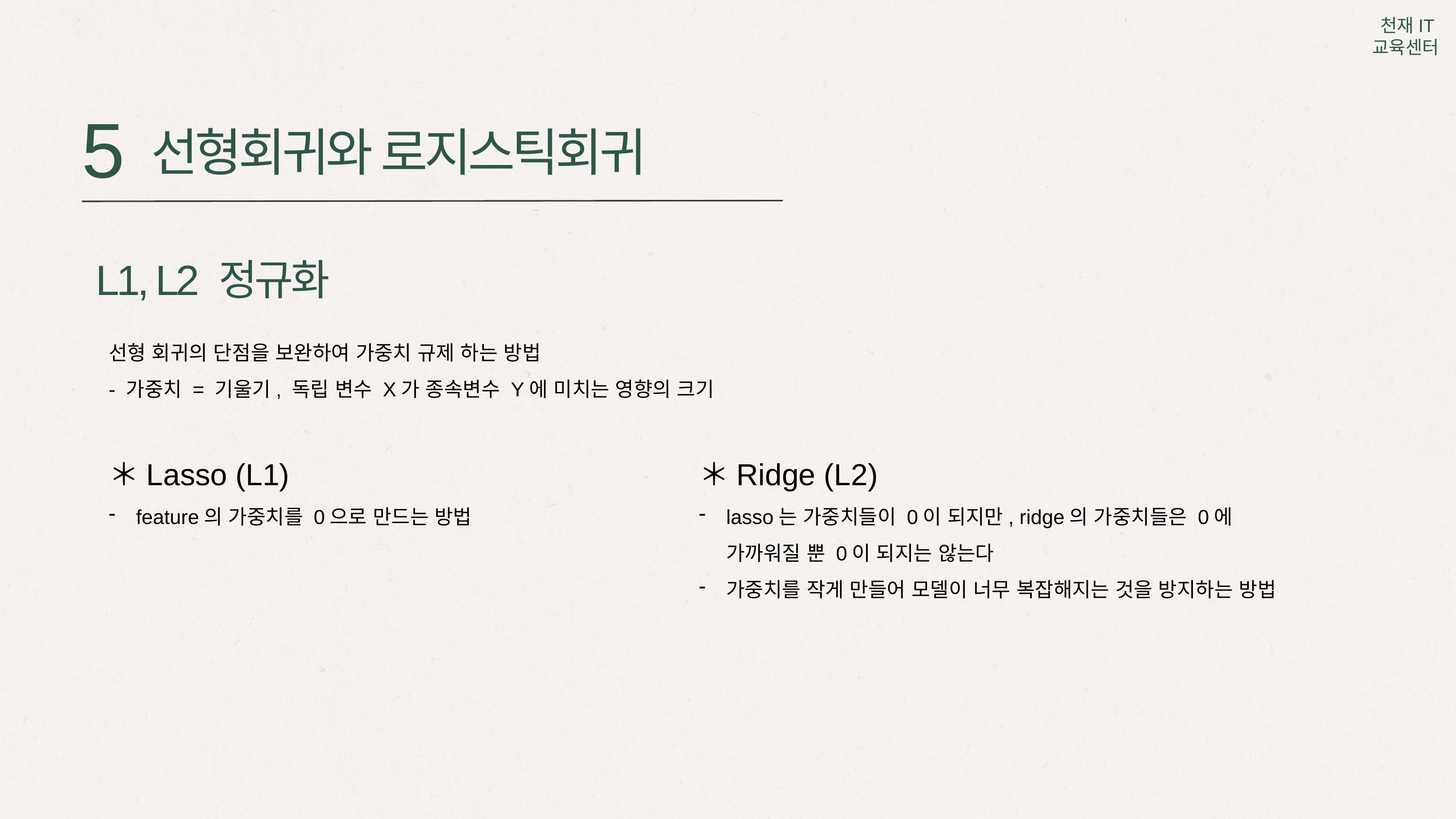

5
선형회귀와 로지스틱회귀

L1, L2 정규화
선형 회귀의 단점을 보완하여 가중치 규제 하는 방법
- 가중치 = 기울기, 독립 변수 X가 종속변수 Y에 미치는 영향의 크기
＊Lasso (L1)
feature의 가중치를 0으로 만드는 방법
＊Ridge (L2)
lasso는 가중치들이 0이 되지만, ridge의 가중치들은 0에 가까워질 뿐 0이 되지는 않는다
가중치를 작게 만들어 모델이 너무 복잡해지는 것을 방지하는 방법